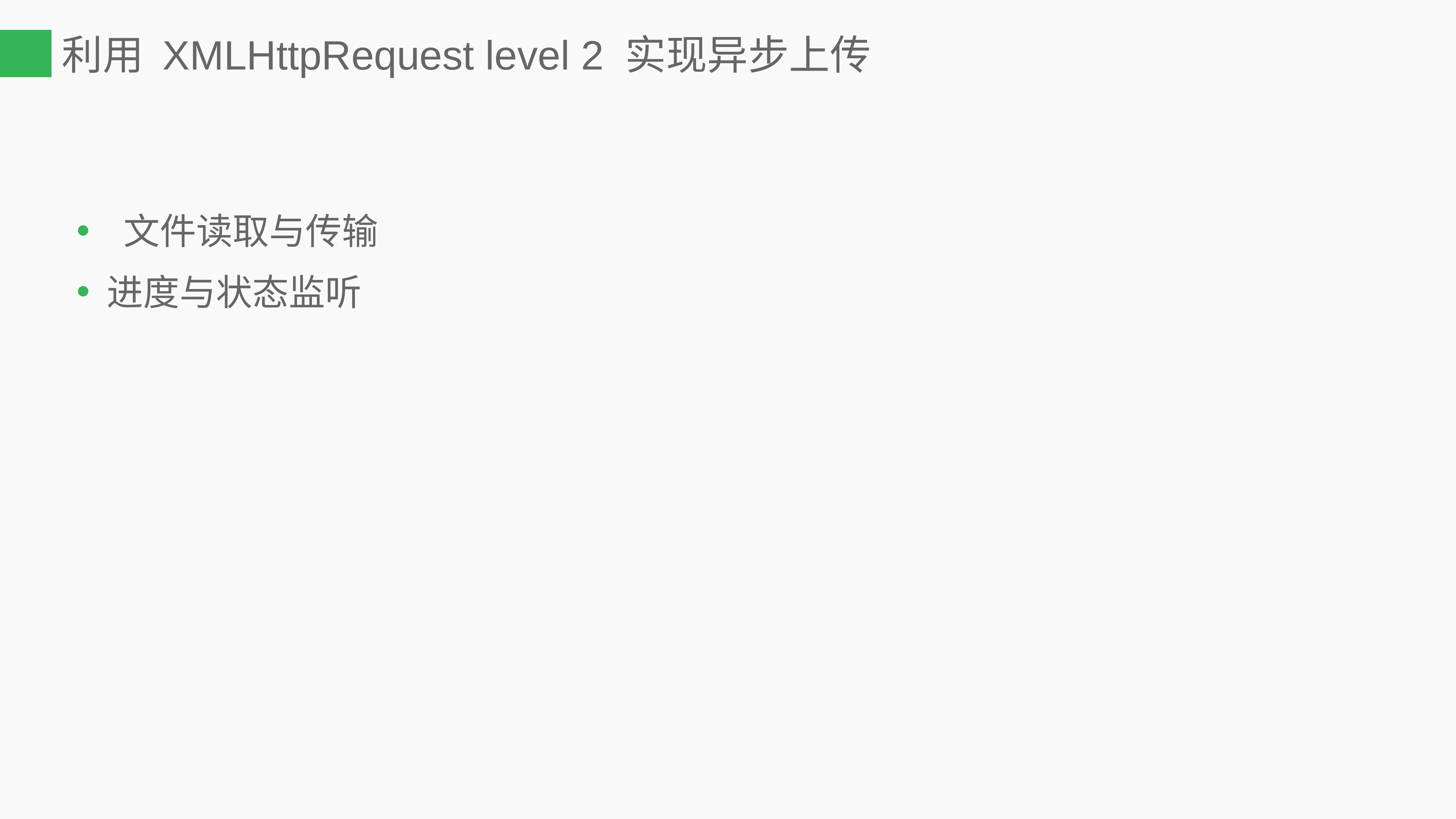

# 利用 XMLHttpRequest level 2 实现异步上传
 文件读取与传输
进度与状态监听